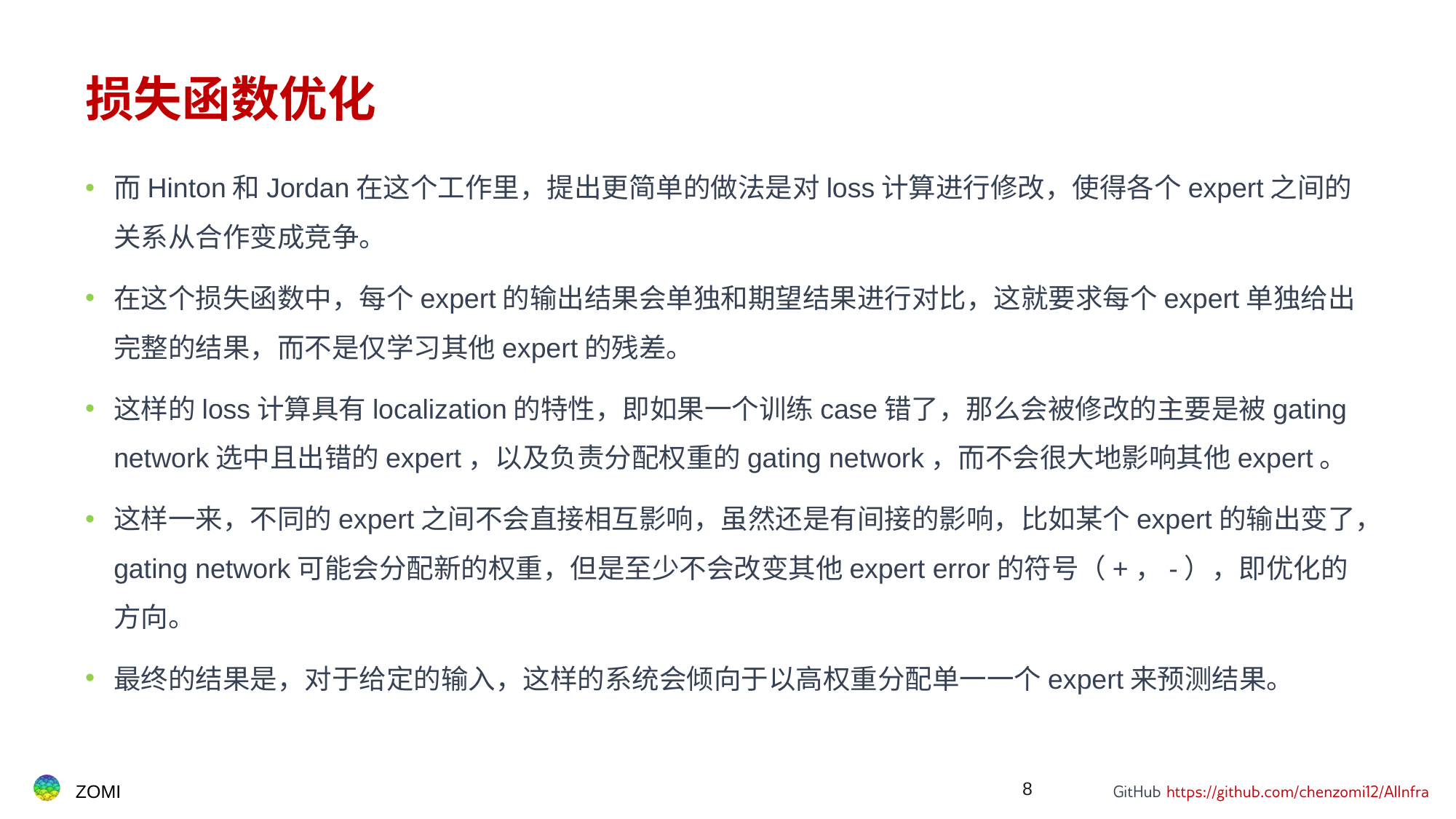

# 损失函数优化
而Hinton和Jordan在这个工作里，提出更简单的做法是对loss计算进行修改，使得各个expert之间的关系从合作变成竞争。
在这个损失函数中，每个expert的输出结果会单独和期望结果进行对比，这就要求每个expert单独给出完整的结果，而不是仅学习其他expert的残差。
这样的loss计算具有localization的特性，即如果一个训练case错了，那么会被修改的主要是被gating network选中且出错的expert，以及负责分配权重的gating network，而不会很大地影响其他expert。
这样一来，不同的expert之间不会直接相互影响，虽然还是有间接的影响，比如某个expert的输出变了，gating network可能会分配新的权重，但是至少不会改变其他expert error的符号（+，-），即优化的方向。
最终的结果是，对于给定的输入，这样的系统会倾向于以高权重分配单一一个expert来预测结果。